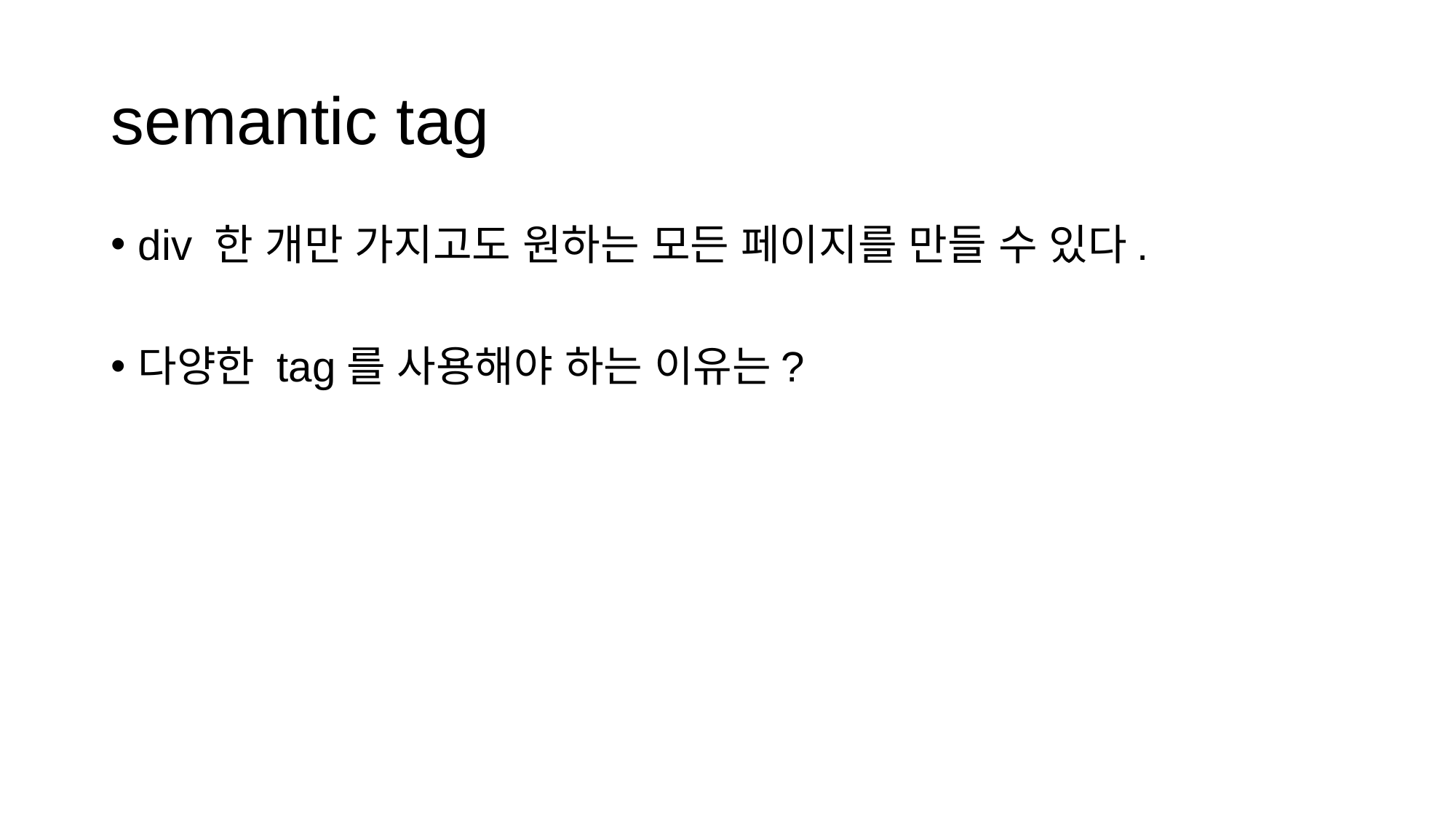

# semantic tag
div 한 개만 가지고도 원하는 모든 페이지를 만들 수 있다.

다양한 tag를 사용해야 하는 이유는?